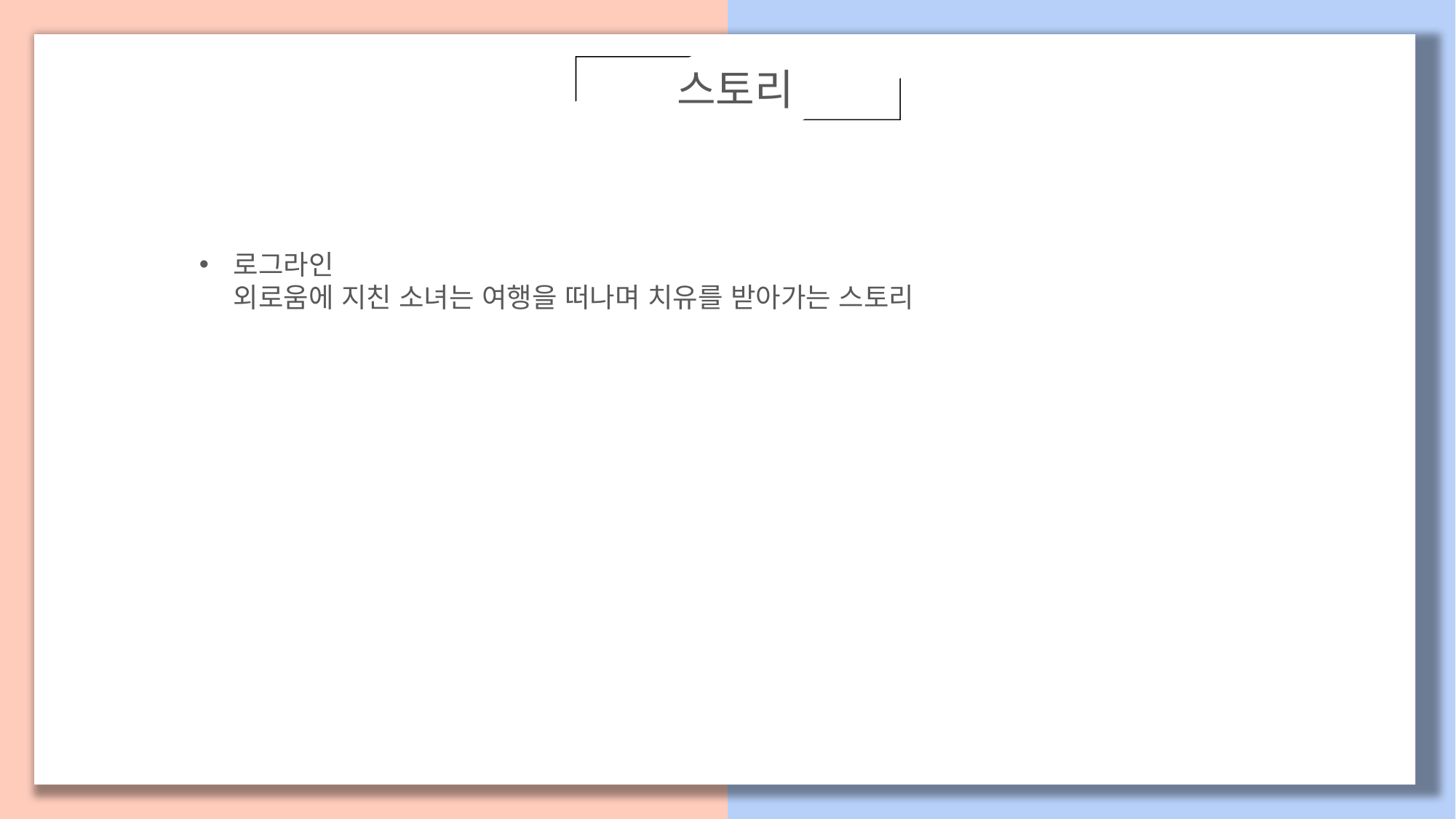

스토리

로그라인
외로움에 지친 소녀는 여행을 떠나며 치유를 받아가는 스토리